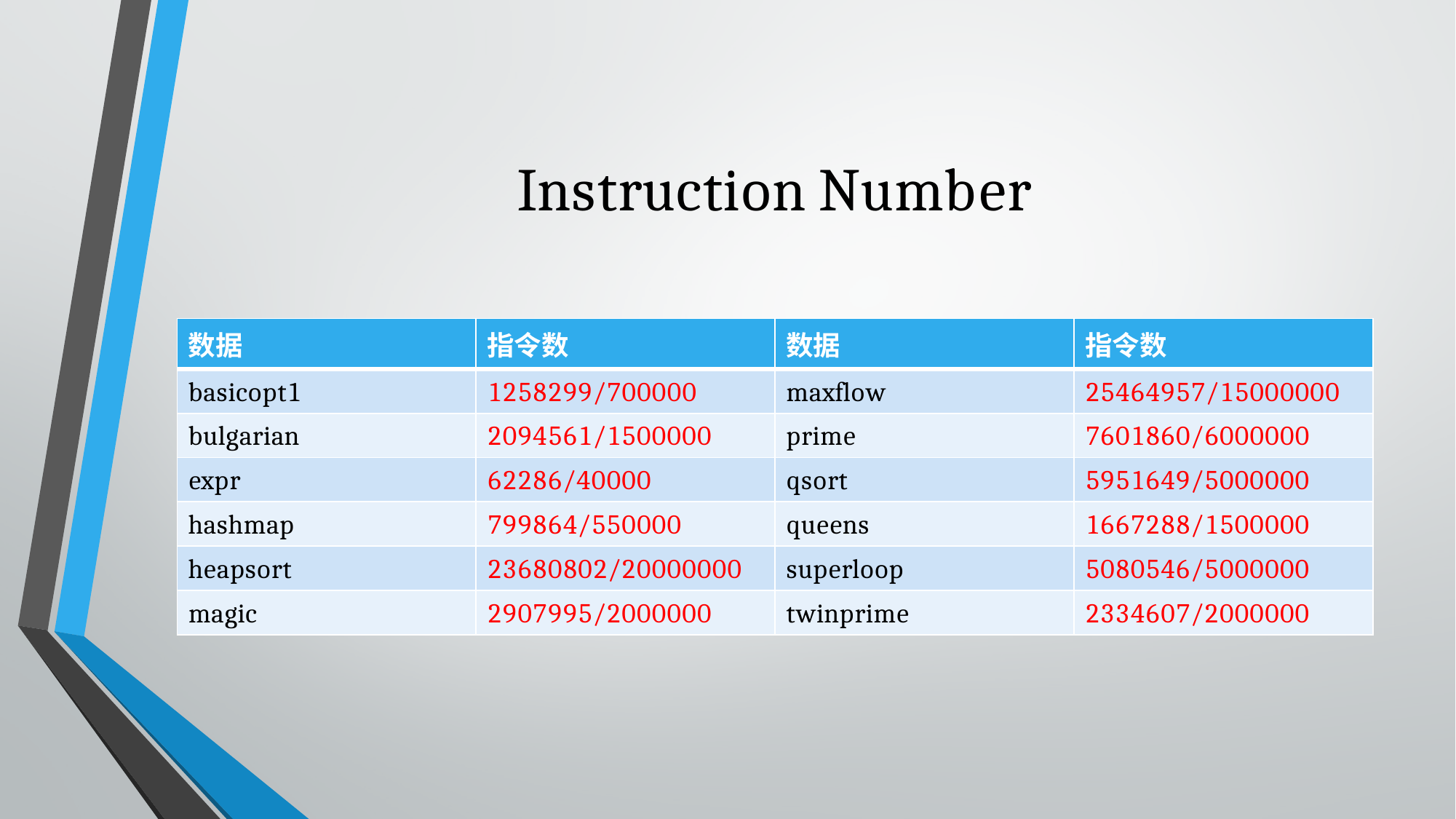

# Instruction Number
| 数据 | 指令数 | 数据 | 指令数 |
| --- | --- | --- | --- |
| basicopt1 | 1258299/700000 | maxflow | 25464957/15000000 |
| bulgarian | 2094561/1500000 | prime | 7601860/6000000 |
| expr | 62286/40000 | qsort | 5951649/5000000 |
| hashmap | 799864/550000 | queens | 1667288/1500000 |
| heapsort | 23680802/20000000 | superloop | 5080546/5000000 |
| magic | 2907995/2000000 | twinprime | 2334607/2000000 |